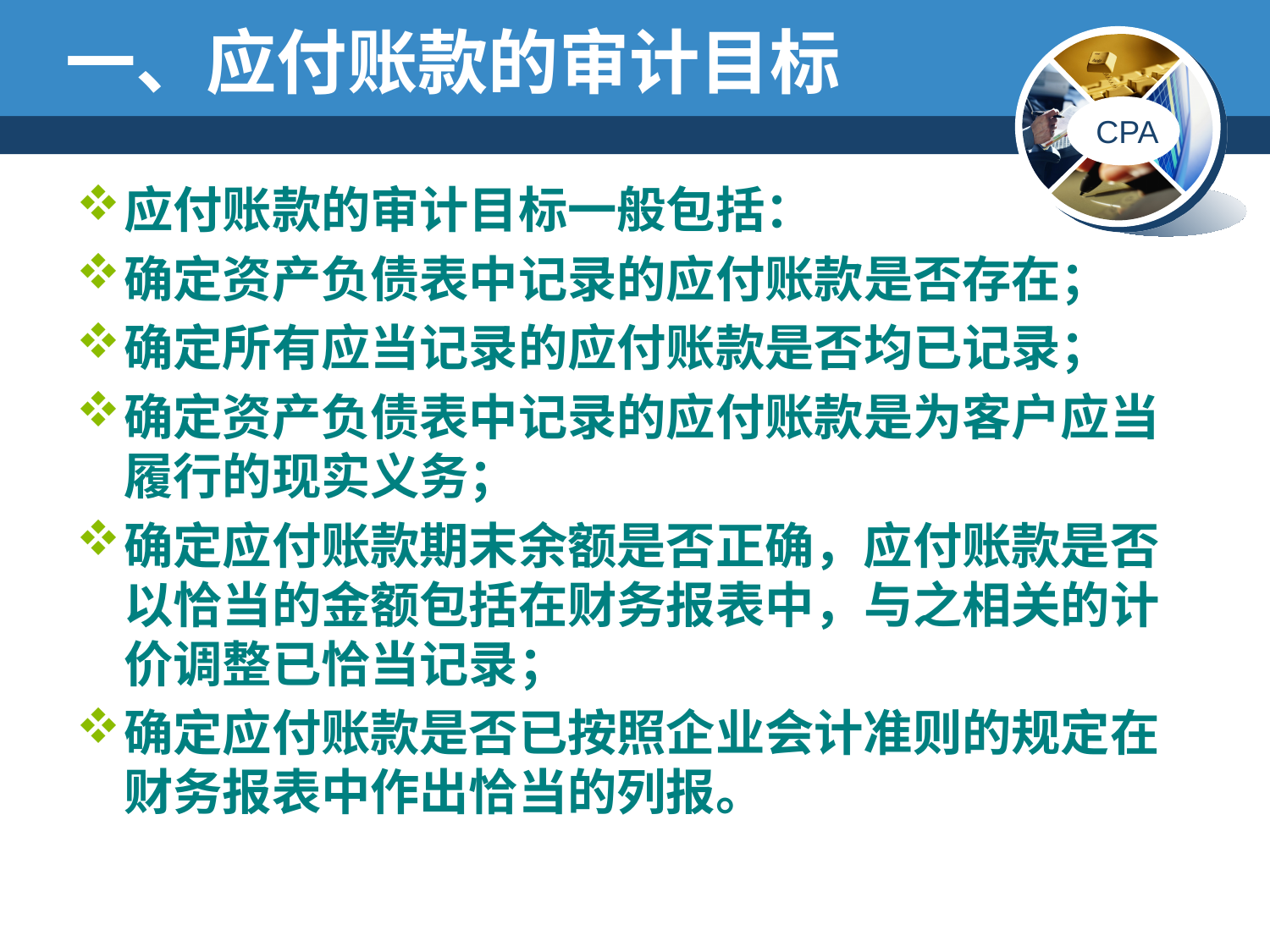

# 一、应付账款的审计目标
应付账款的审计目标一般包括：
确定资产负债表中记录的应付账款是否存在；
确定所有应当记录的应付账款是否均已记录；
确定资产负债表中记录的应付账款是为客户应当履行的现实义务；
确定应付账款期末余额是否正确，应付账款是否以恰当的金额包括在财务报表中，与之相关的计价调整已恰当记录；
确定应付账款是否已按照企业会计准则的规定在财务报表中作出恰当的列报。